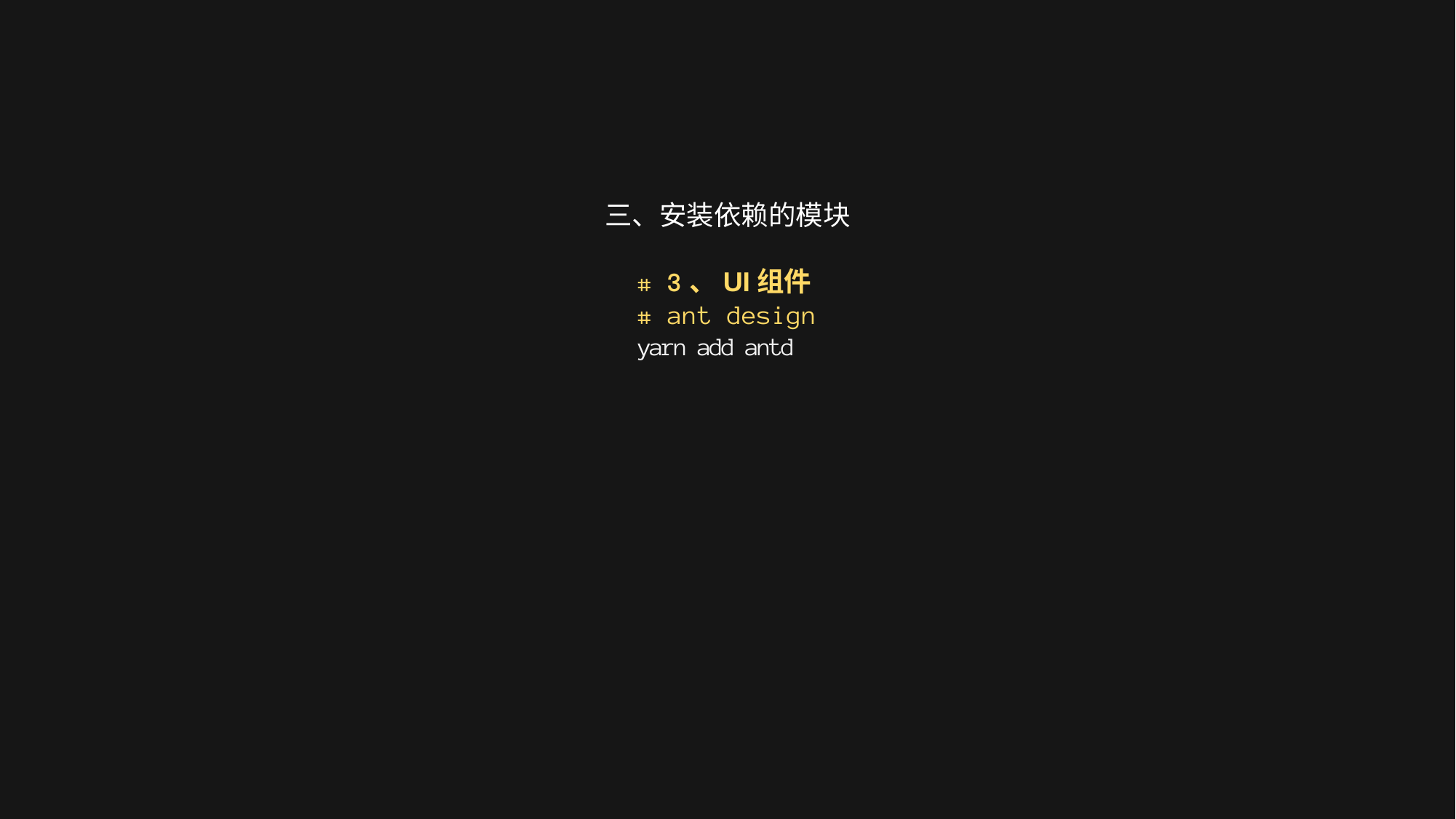

三、安装依赖的模块
# 3、UI组件
# ant design
yarn add antd